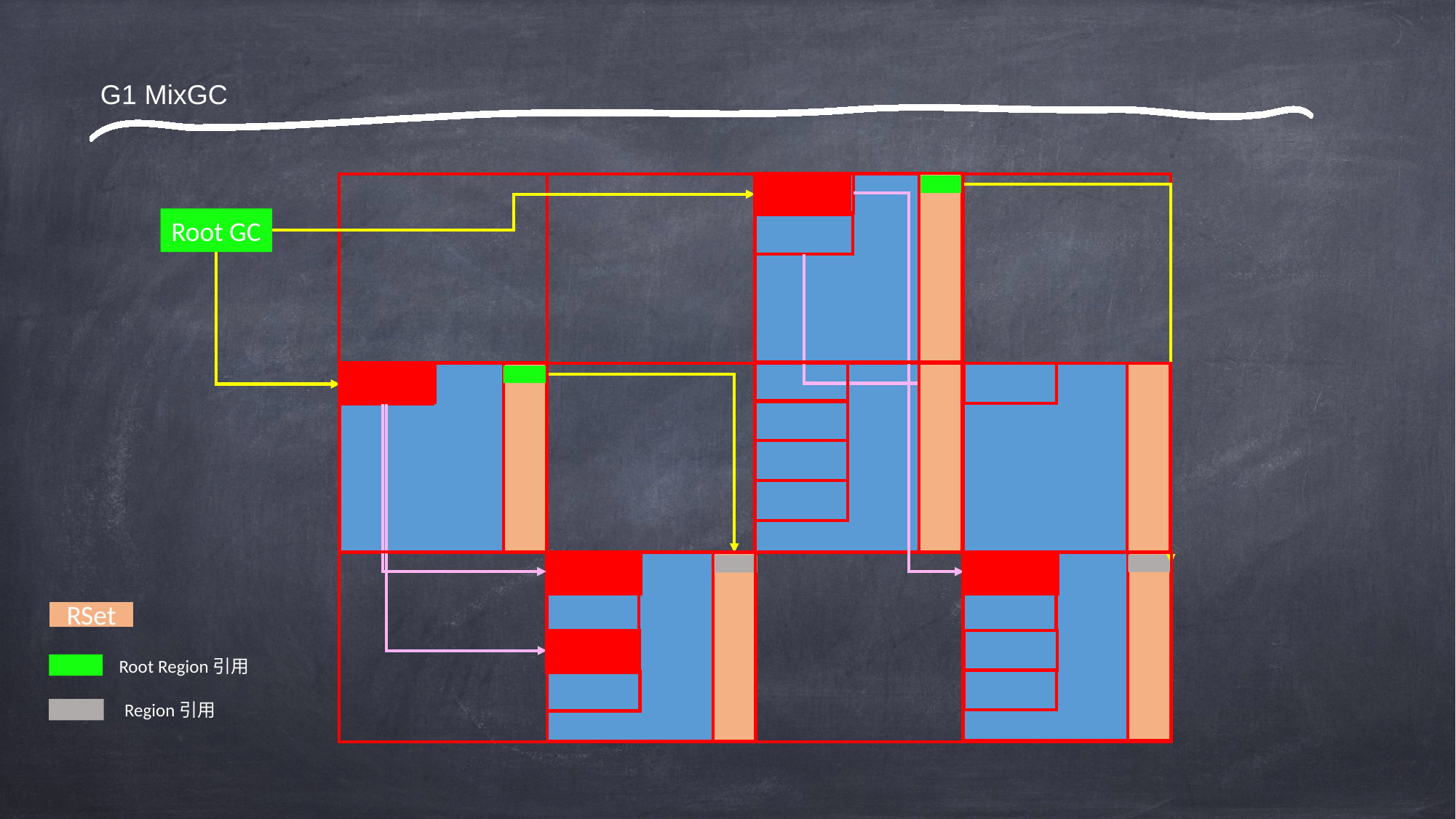

G1 MixGC

Root GC

RSet

Root Region引用

Region引用